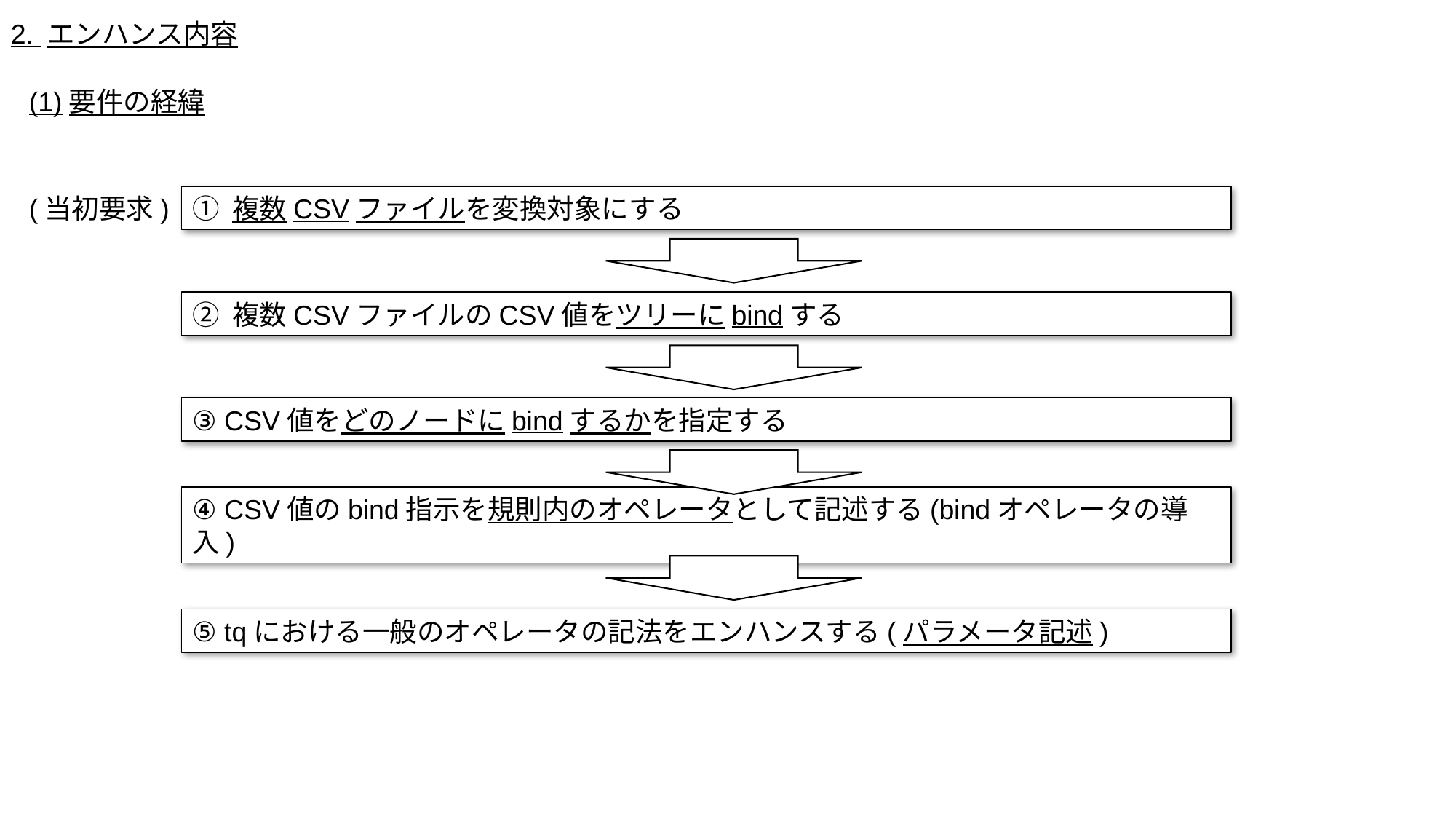

2. エンハンス内容
(1)要件の経緯
(当初要求)
① 複数CSVファイルを変換対象にする

② 複数CSVファイルのCSV値をツリーにbindする

③ CSV値をどのノードにbindするかを指定する

④ CSV値のbind指示を規則内のオペレータとして記述する(bindオペレータの導入)

⑤ tqにおける一般のオペレータの記法をエンハンスする(パラメータ記述)